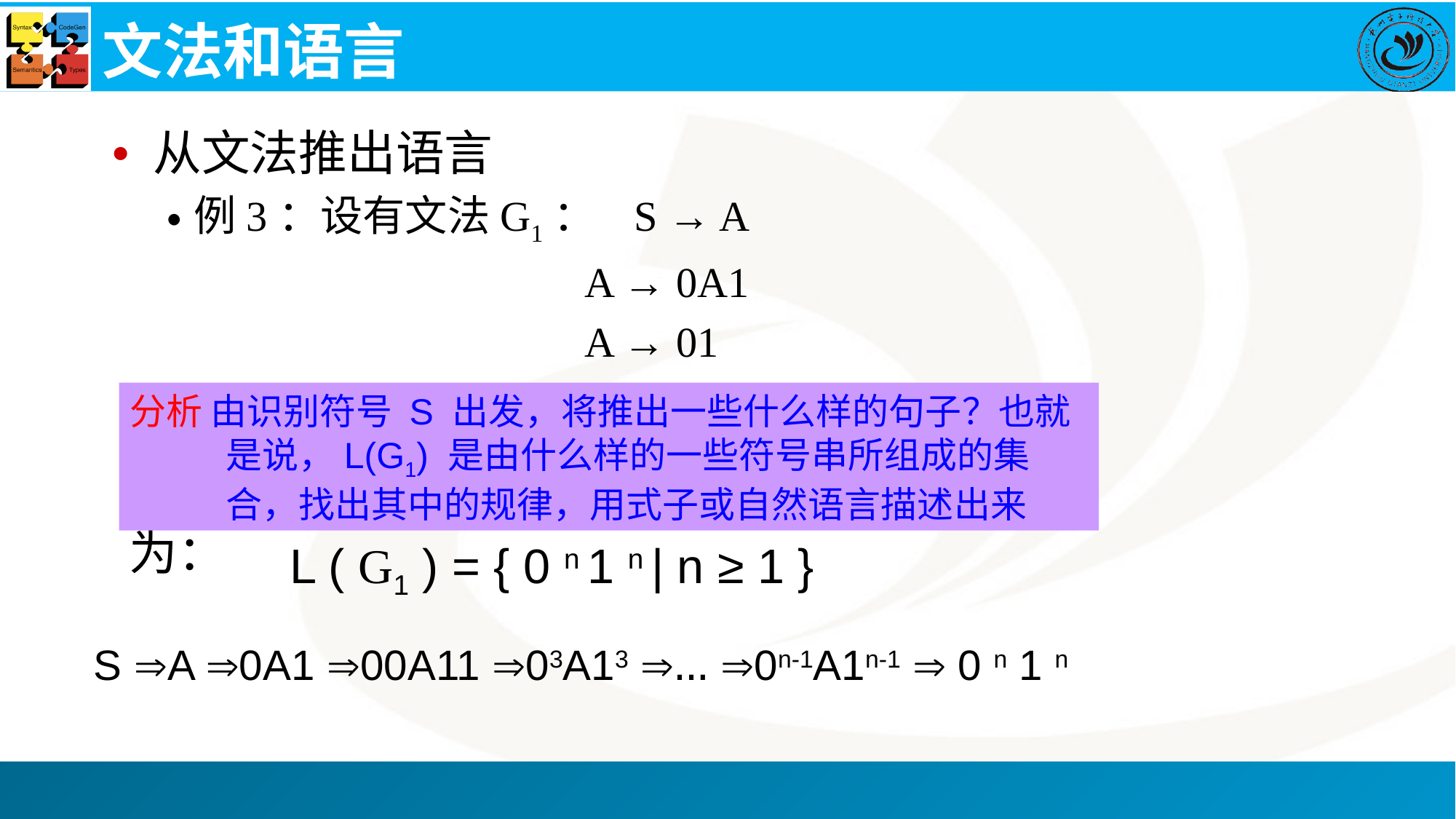

# 文法和语言
从文法推出语言
例3：设有文法G1：   S → A
	                                     A → 0A1
	                                     A → 01
分析 由识别符号 S 出发，将推出一些什么样的句子？也就是说，L(G1) 是由什么样的一些符号串所组成的集合，找出其中的规律，用式子或自然语言描述出来
G1表示的语言是由一个或多个 0 开头，后跟同样数目的 1 的符号串构成的集合，记为：
L ( G1 ) = { 0 n 1 n | n ≥ 1 }
S ⇒A ⇒0A1 ⇒00A11 ⇒03A13 ⇒… ⇒0n-1A1n-1 ⇒ 0 n 1 n
33